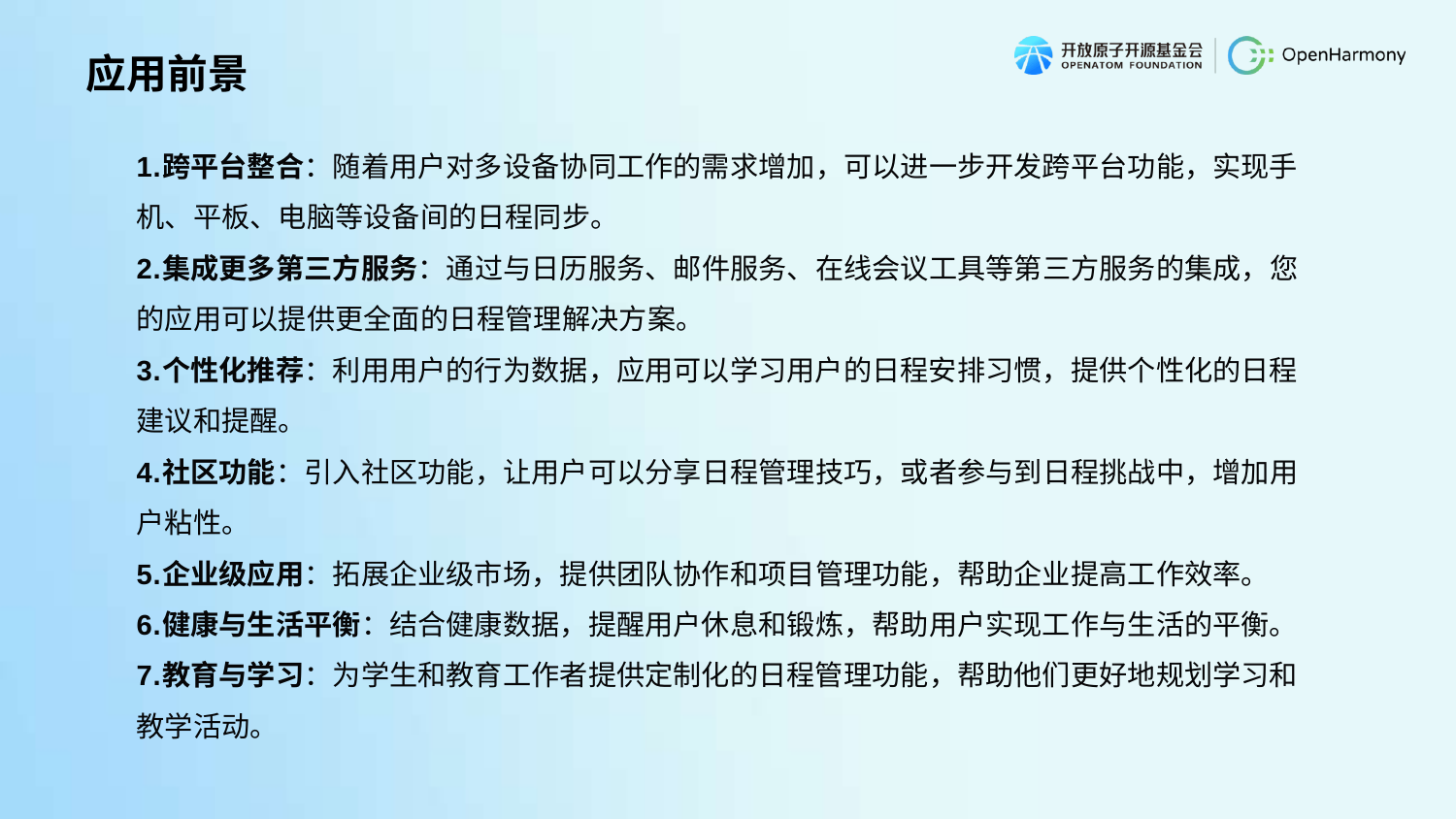

应用前景
跨平台整合：随着用户对多设备协同工作的需求增加，可以进一步开发跨平台功能，实现手机、平板、电脑等设备间的日程同步。
集成更多第三方服务：通过与日历服务、邮件服务、在线会议工具等第三方服务的集成，您的应用可以提供更全面的日程管理解决方案。
个性化推荐：利用用户的行为数据，应用可以学习用户的日程安排习惯，提供个性化的日程建议和提醒。
社区功能：引入社区功能，让用户可以分享日程管理技巧，或者参与到日程挑战中，增加用户粘性。
企业级应用：拓展企业级市场，提供团队协作和项目管理功能，帮助企业提高工作效率。
健康与生活平衡：结合健康数据，提醒用户休息和锻炼，帮助用户实现工作与生活的平衡。
教育与学习：为学生和教育工作者提供定制化的日程管理功能，帮助他们更好地规划学习和教学活动。